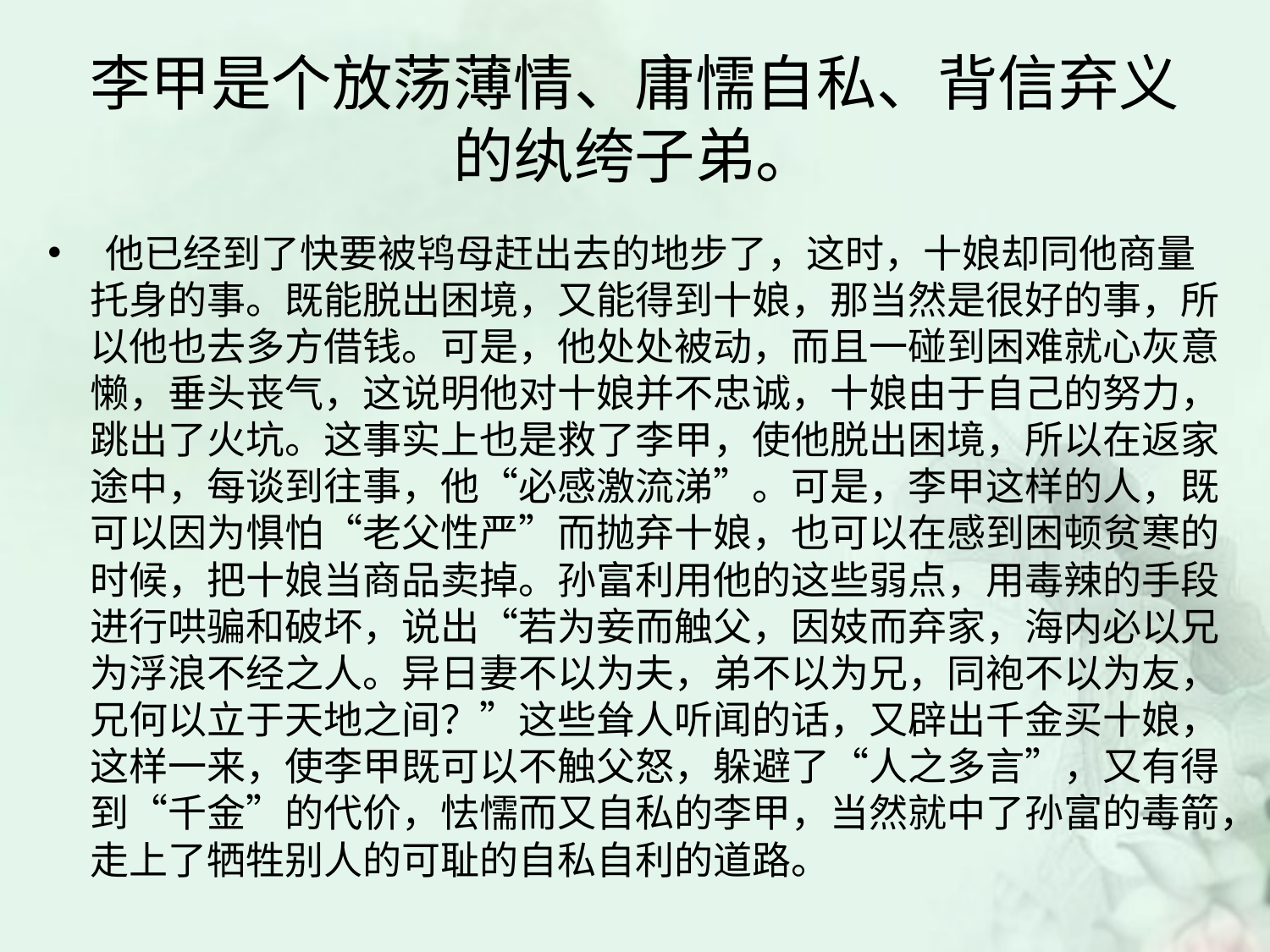

# 李甲是个放荡薄情、庸懦自私、背信弃义的纨绔子弟。
 他已经到了快要被鸨母赶出去的地步了，这时，十娘却同他商量托身的事。既能脱出困境，又能得到十娘，那当然是很好的事，所以他也去多方借钱。可是，他处处被动，而且一碰到困难就心灰意懒，垂头丧气，这说明他对十娘并不忠诚，十娘由于自己的努力，跳出了火坑。这事实上也是救了李甲，使他脱出困境，所以在返家途中，每谈到往事，他“必感激流涕”。可是，李甲这样的人，既可以因为惧怕“老父性严”而抛弃十娘，也可以在感到困顿贫寒的时候，把十娘当商品卖掉。孙富利用他的这些弱点，用毒辣的手段进行哄骗和破坏，说出“若为妾而触父，因妓而弃家，海内必以兄为浮浪不经之人。异日妻不以为夫，弟不以为兄，同袍不以为友，兄何以立于天地之间？”这些耸人听闻的话，又辟出千金买十娘，这样一来，使李甲既可以不触父怒，躲避了“人之多言”，又有得到“千金”的代价，怯懦而又自私的李甲，当然就中了孙富的毒箭，走上了牺牲别人的可耻的自私自利的道路。